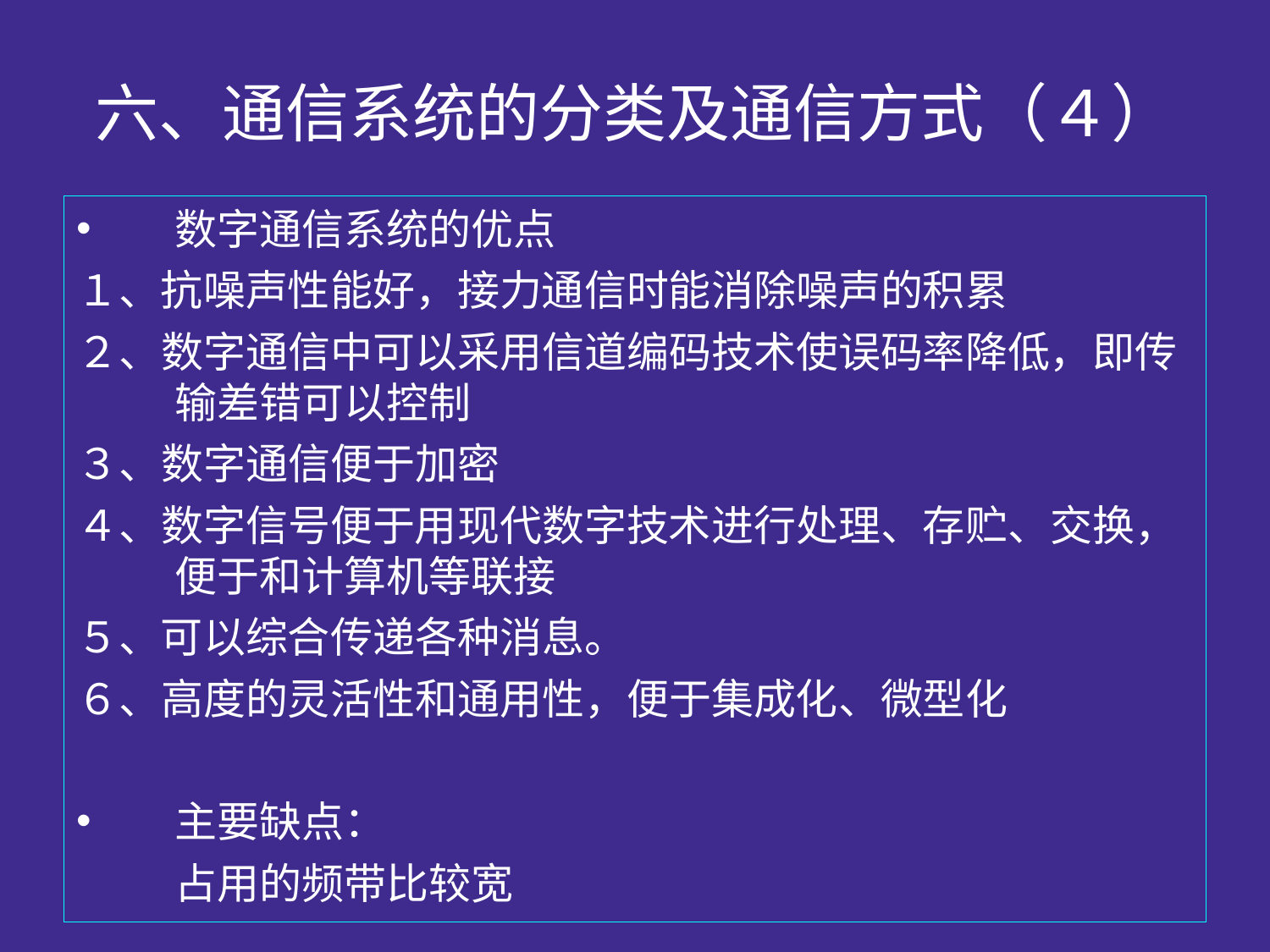

# 六、通信系统的分类及通信方式（４）
数字通信系统的优点
１、抗噪声性能好，接力通信时能消除噪声的积累
２、数字通信中可以采用信道编码技术使误码率降低，即传输差错可以控制
３、数字通信便于加密
４、数字信号便于用现代数字技术进行处理、存贮、交换，便于和计算机等联接
５、可以综合传递各种消息。
６、高度的灵活性和通用性，便于集成化、微型化

主要缺点：
	占用的频带比较宽